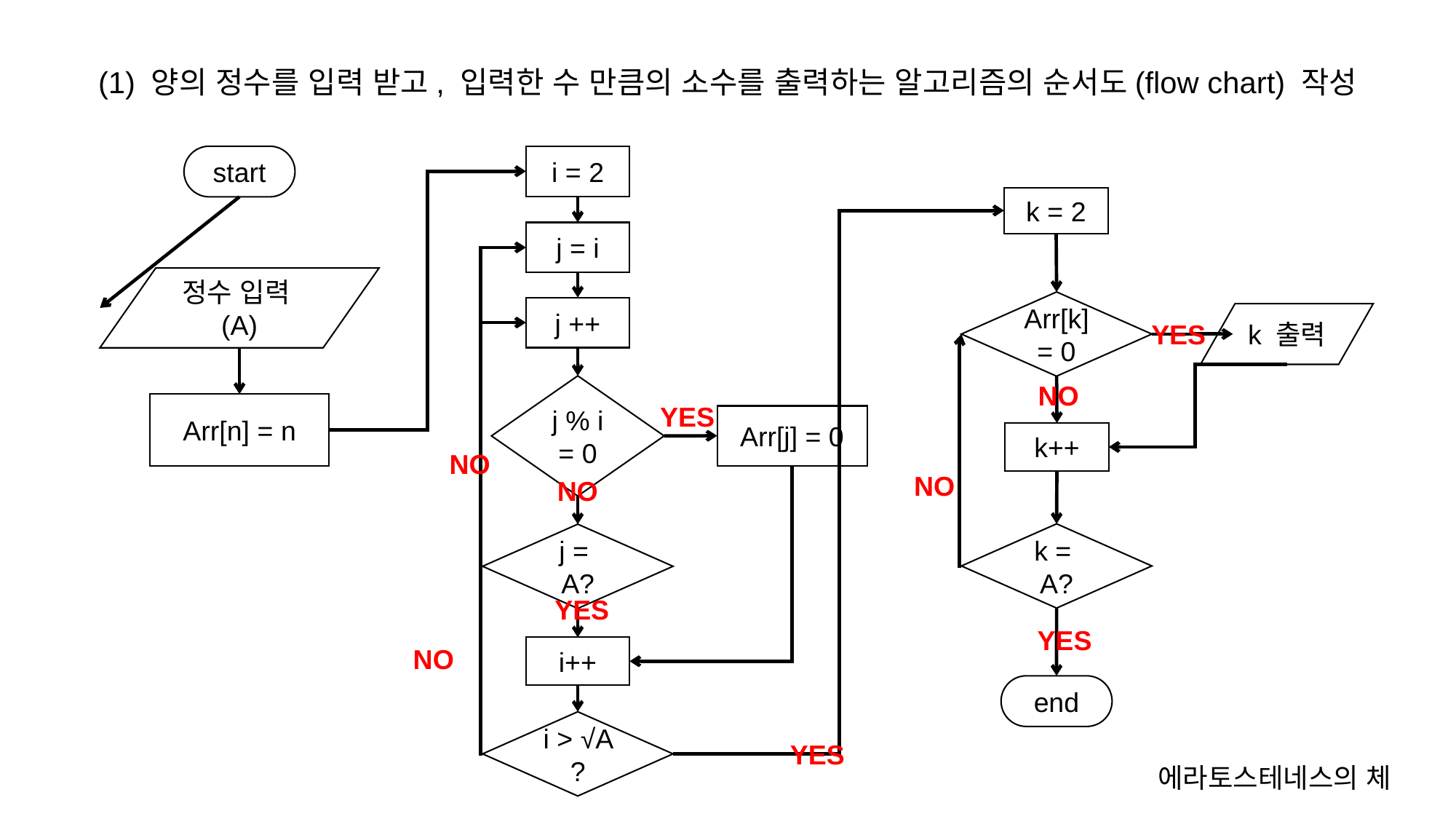

# (1) 양의 정수를 입력 받고, 입력한 수 만큼의 소수를 출력하는 알고리즘의 순서도(flow chart) 작성
start
i = 2
k = 2
j = i
정수 입력(A)
Arr[k] = 0
j ++
k 출력
YES
NO
j % i = 0
Arr[n] = n
YES
Arr[j] = 0
k++
NO
NO
NO
k =  A?
j =  A?
YES
YES
NO
i++
end
i > √A ?
YES
 에라토스테네스의 체